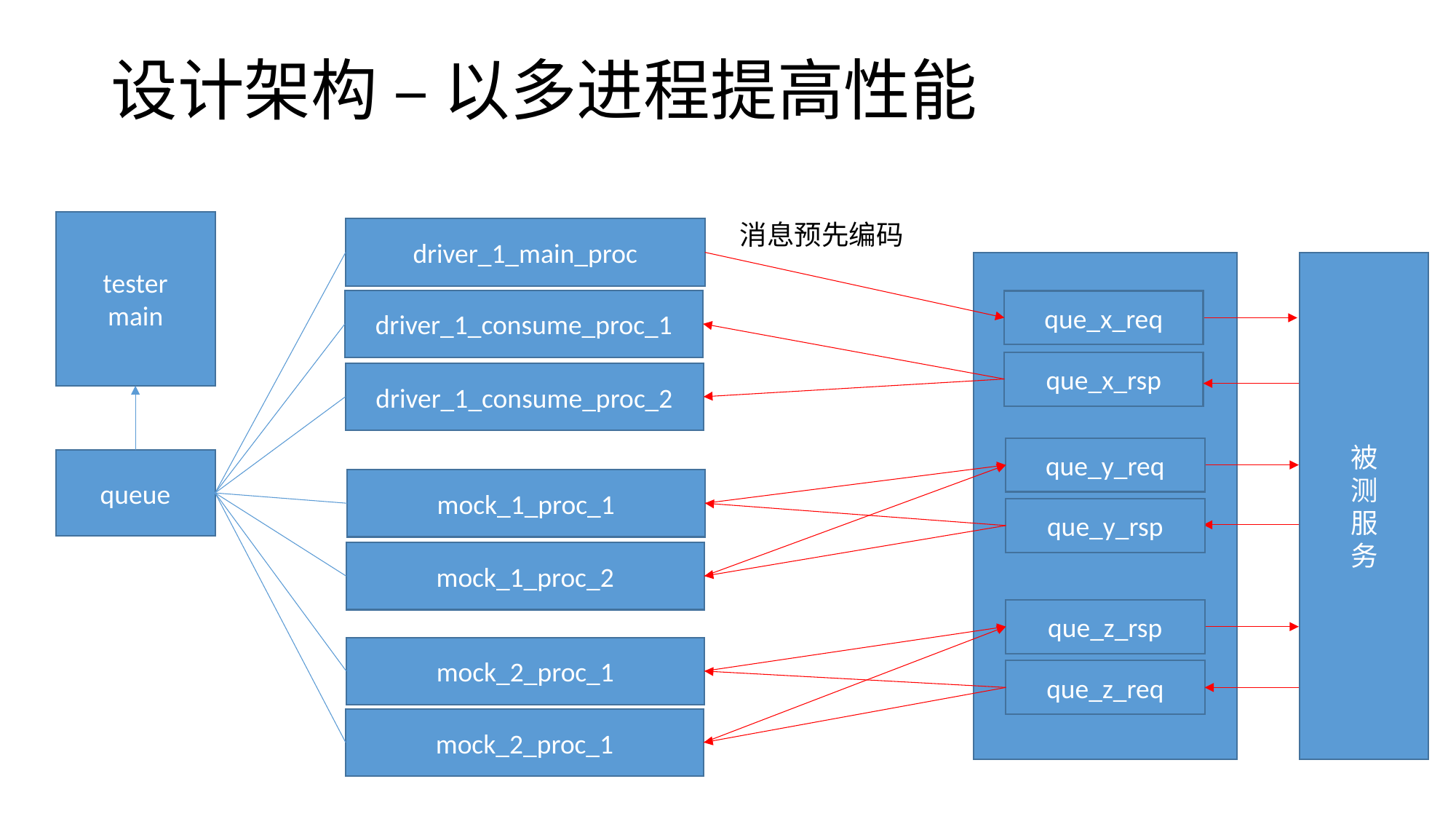

# 设计架构 – 以多进程提高性能
tester
main
消息预先编码
driver_1_main_proc

被
测
服
务
driver_1_consume_proc_1
que_x_req
que_x_rsp
driver_1_consume_proc_2
que_y_req
queue
mock_1_proc_1
que_y_rsp
mock_1_proc_2
que_z_rsp
mock_2_proc_1
que_z_req
mock_2_proc_1